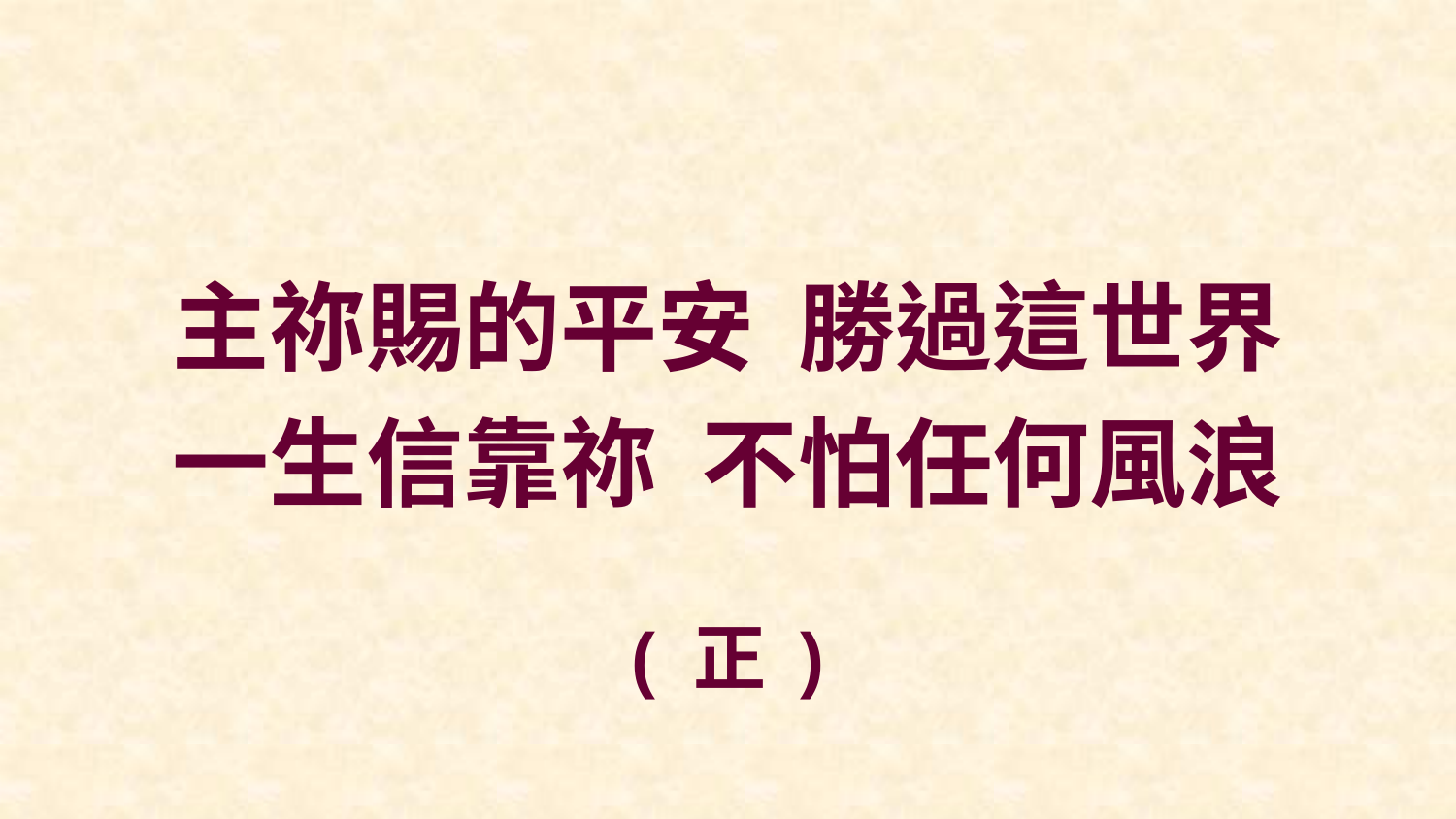

主祢賜的平安  勝過這世界
一生信靠祢  不怕任何風浪
( 正 )